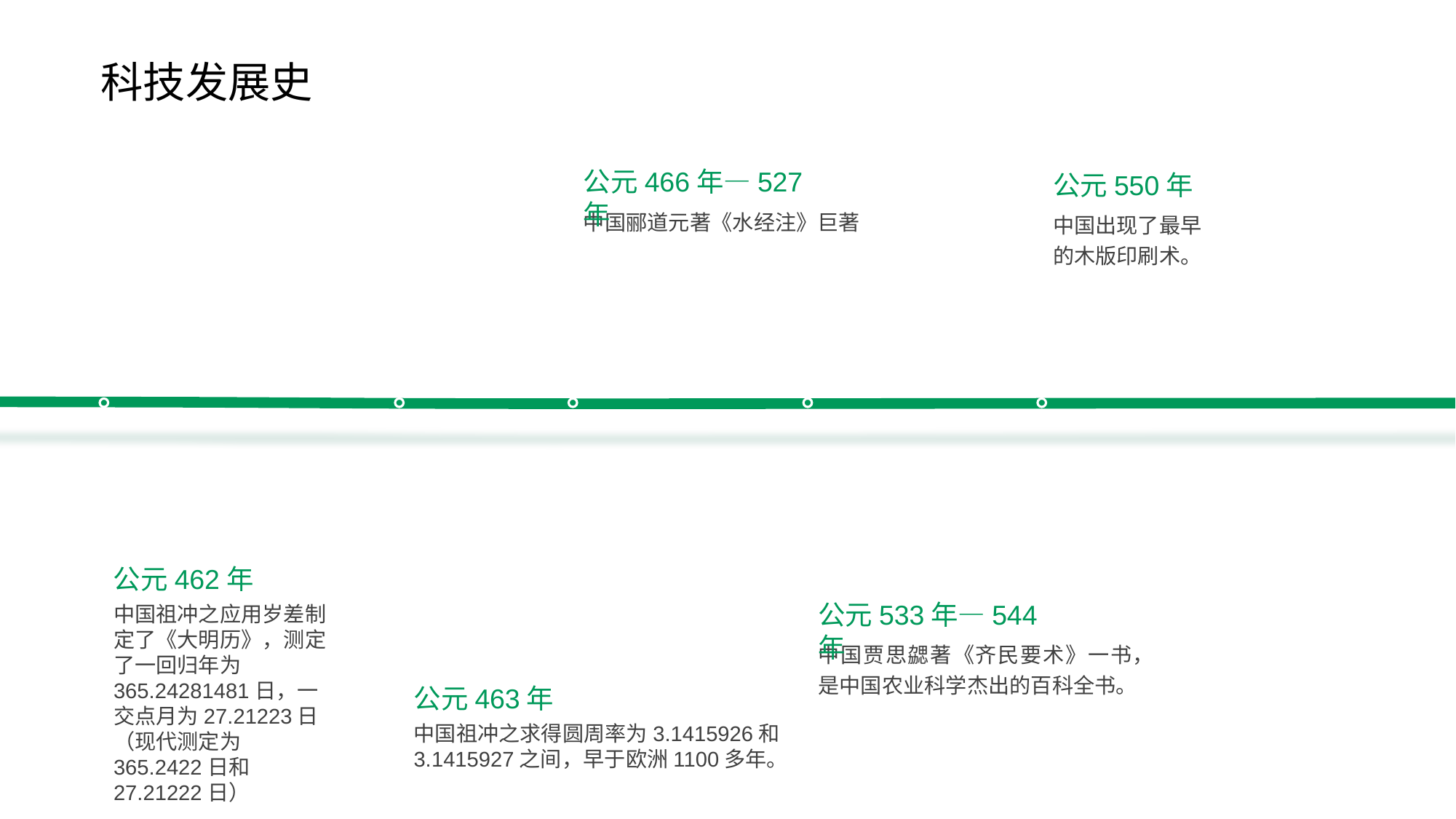

科技发展史
公元466年—527年
公元550年
中国郦道元著《水经注》巨著
中国出现了最早的木版印刷术。

公元462年
公元533年—544年
中国祖冲之应用岁差制定了《大明历》，测定了一回归年为365.24281481日，一交点月为27.21223日（现代测定为365.2422日和27.21222日）
中国贾思勰著《齐民要术》一书，是中国农业科学杰出的百科全书。
公元463年
中国祖冲之求得圆周率为3.1415926和3.1415927之间，早于欧洲1100多年。